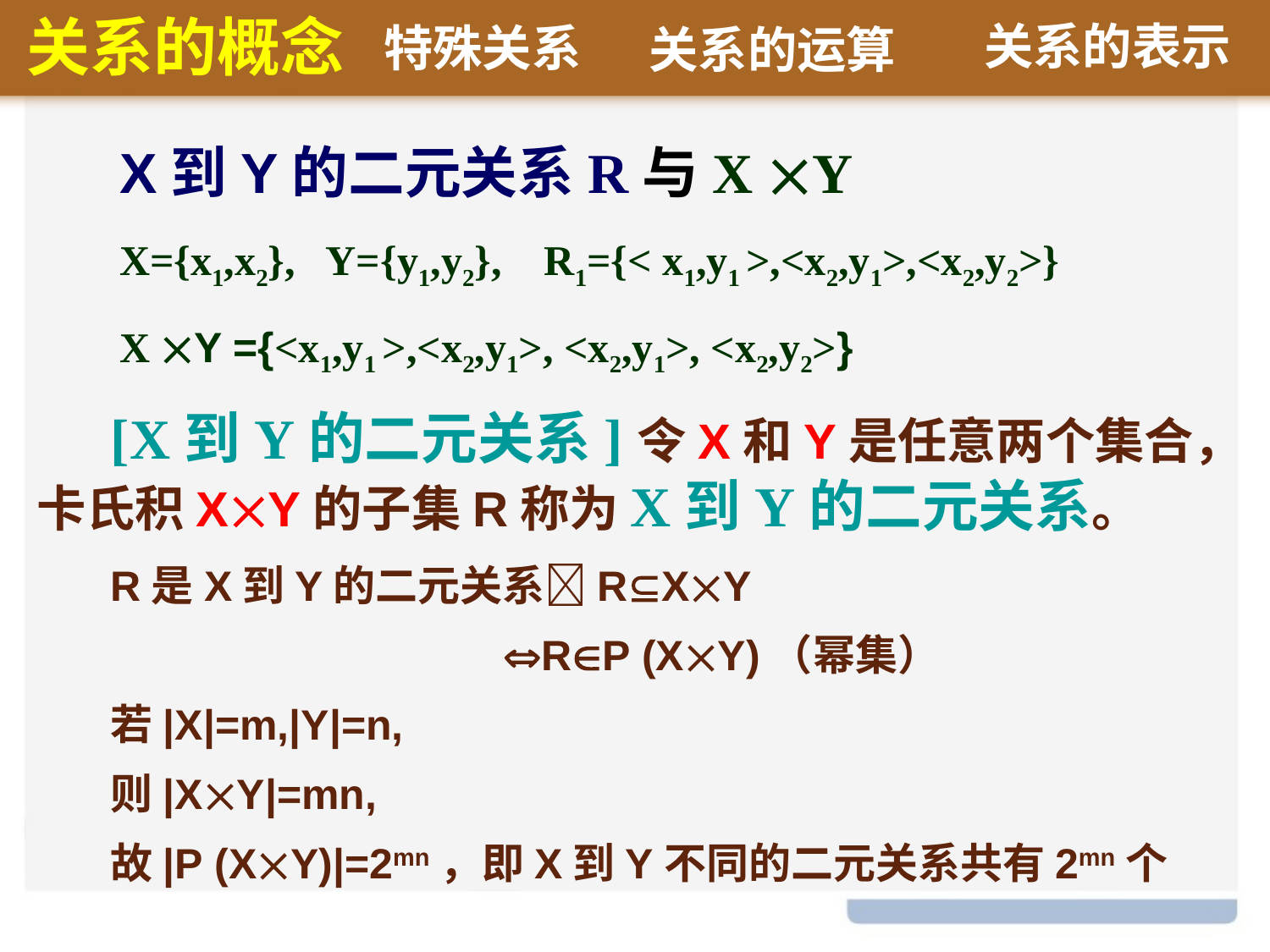

关系的概念
第一部分 集合论
第一部分 集合论
第一部分 集合论
关系的表示
特殊关系
关系的运算
第一部分 集合论
# X到Y的二元关系R与X ×Y X={x1,x2},   Y={y1,y2},    R1={< x1,y1 >,<x2,y1>,<x2,y2>} X ×Y ={<x1,y1 >,<x2,y1>, <x2,y1>, <x2,y2>}
[X到Y的二元关系]令X和Y是任意两个集合，卡氏积X×Y的子集R称为X到Y的二元关系。
R是X到Y的二元关系⇔R⊆X×Y
                                     ⇔R∈P (X×Y)（幂集）
若|X|=m,|Y|=n,
则|X×Y|=mn,
故|P (X×Y)|=2mn，即X到Y不同的二元关系共有2mn个